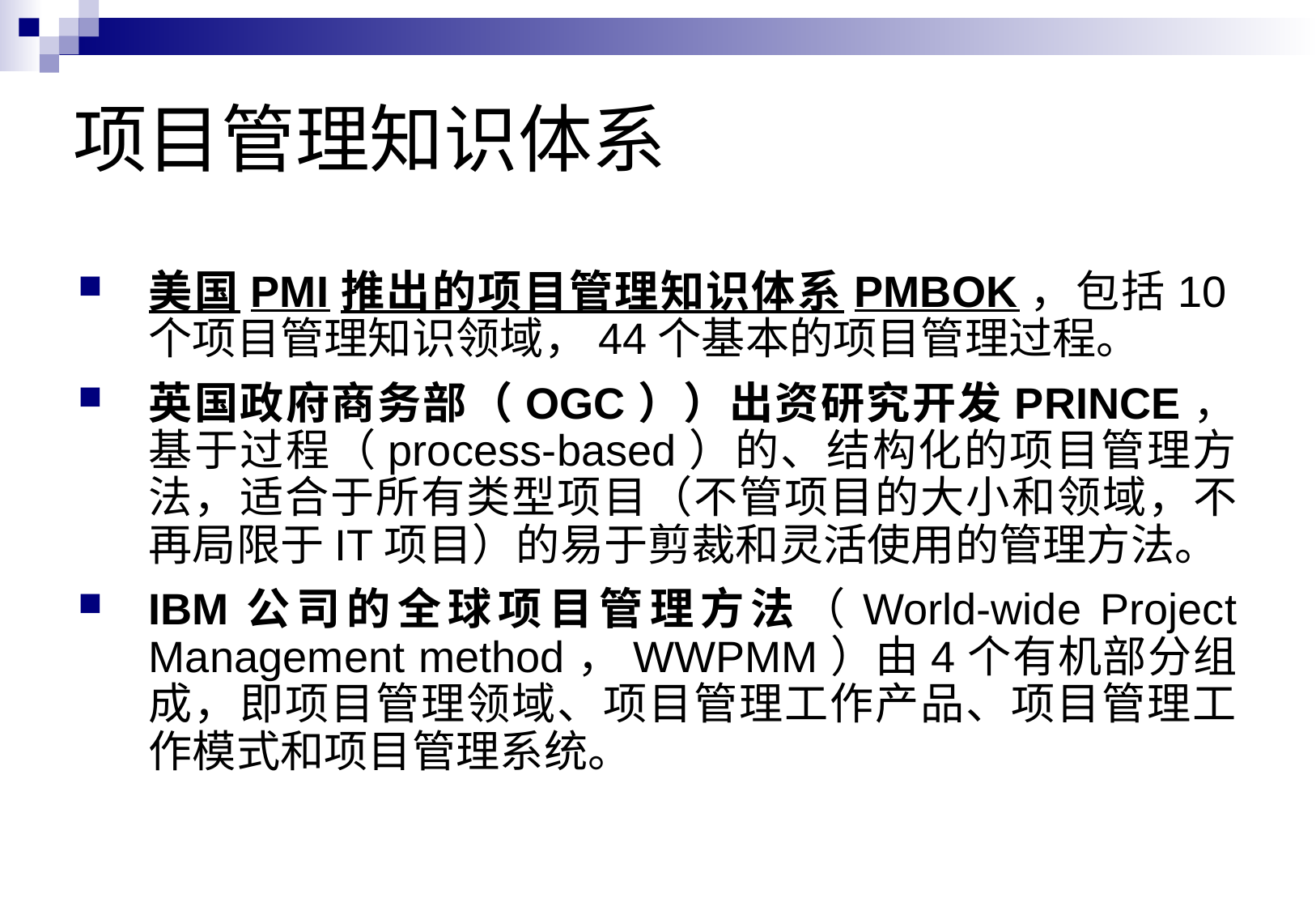

# 项目管理知识体系
美国PMI推出的项目管理知识体系PMBOK，包括10个项目管理知识领域，44个基本的项目管理过程。
英国政府商务部（OGC））出资研究开发PRINCE，基于过程（process-based）的、结构化的项目管理方法，适合于所有类型项目（不管项目的大小和领域，不再局限于IT项目）的易于剪裁和灵活使用的管理方法。
IBM公司的全球项目管理方法（World-wide Project Management method，WWPMM）由4个有机部分组成，即项目管理领域、项目管理工作产品、项目管理工作模式和项目管理系统。